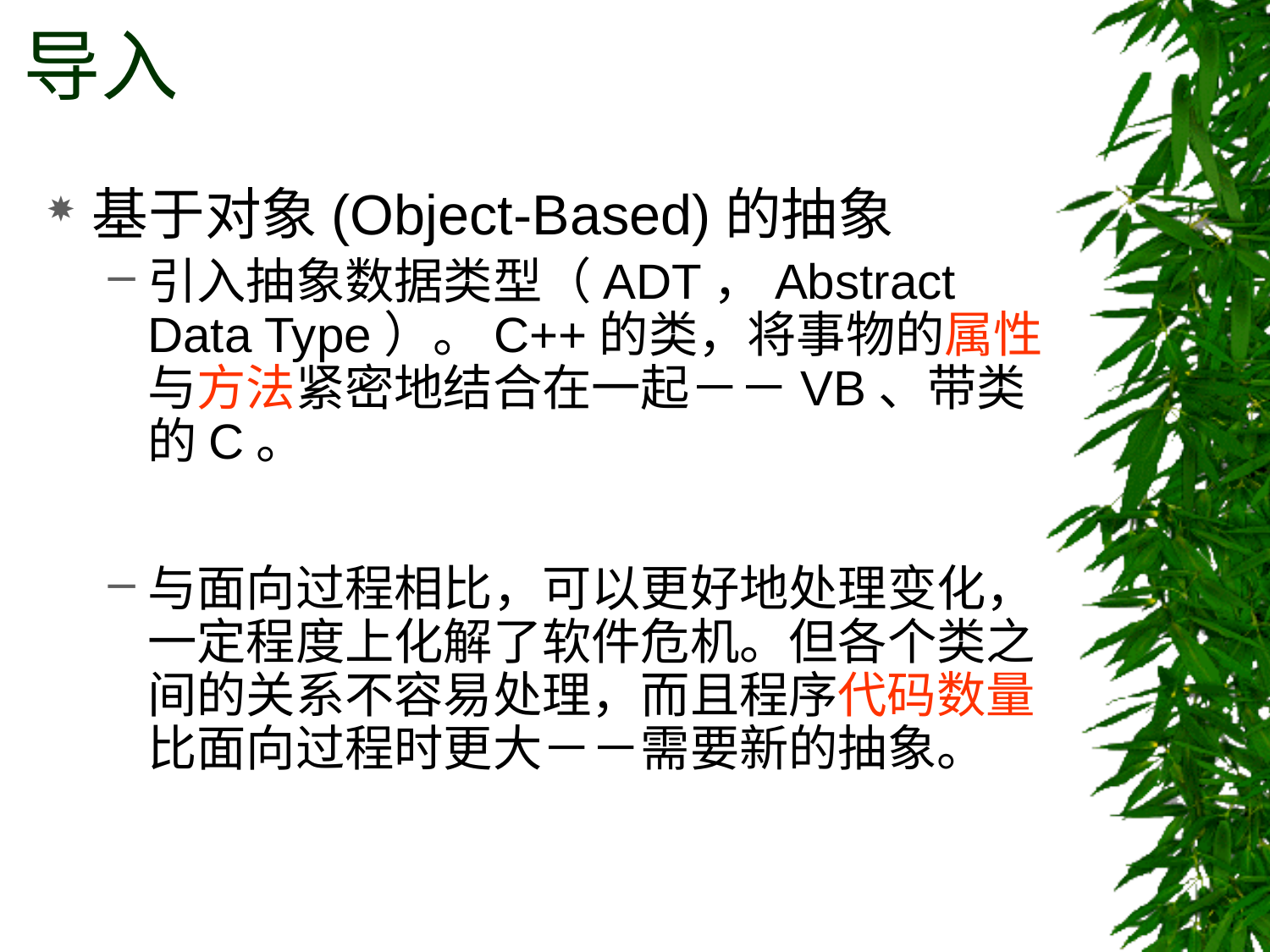

# 导入
基于对象(Object-Based)的抽象
引入抽象数据类型（ADT，Abstract Data Type）。C++的类，将事物的属性与方法紧密地结合在一起－－VB、带类的C。

与面向过程相比，可以更好地处理变化，一定程度上化解了软件危机。但各个类之间的关系不容易处理，而且程序代码数量比面向过程时更大－－需要新的抽象。